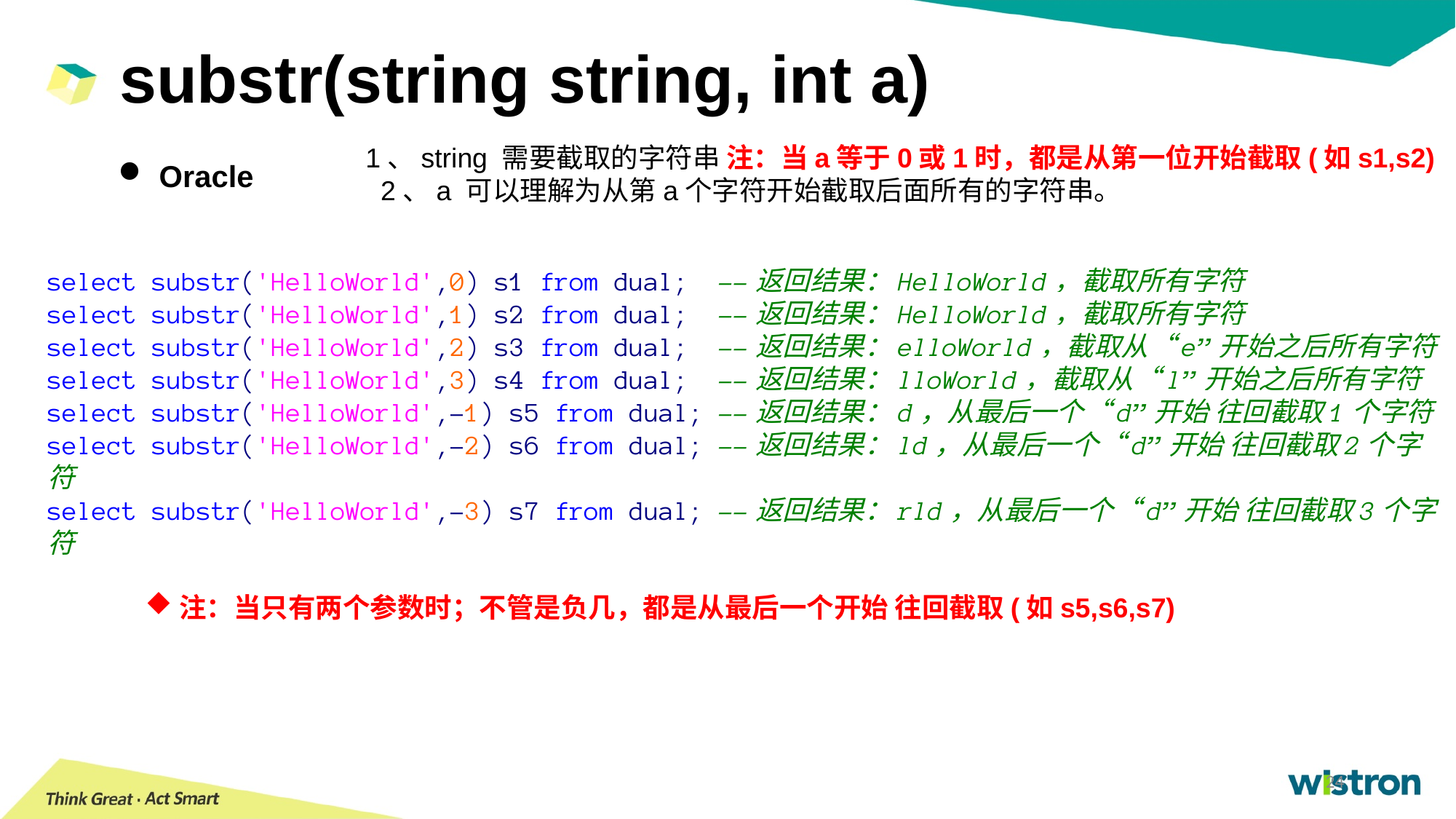

substr(string string, int a)
    1、string 需要截取的字符串 注：当a等于0或1时，都是从第一位开始截取(如s1,s2)
      2、a 可以理解为从第a个字符开始截取后面所有的字符串。
Oracle

select substr('HelloWorld',0) s1 from dual;  --返回结果：HelloWorld，截取所有字符
select substr('HelloWorld',1) s2 from dual;  --返回结果：HelloWorld，截取所有字符
select substr('HelloWorld',2) s3 from dual;  --返回结果：elloWorld，截取从“e”开始之后所有字符
select substr('HelloWorld',3) s4 from dual;  --返回结果：lloWorld，截取从“l”开始之后所有字符
select substr('HelloWorld',-1) s5 from dual; --返回结果：d，从最后一个“d”开始 往回截取1个字符
select substr('HelloWorld',-2) s6 from dual; --返回结果：ld，从最后一个“d”开始 往回截取2个字符
select substr('HelloWorld',-3) s7 from dual; --返回结果：rld，从最后一个“d”开始 往回截取3个字符
注：当只有两个参数时；不管是负几，都是从最后一个开始 往回截取(如s5,s6,s7)
24